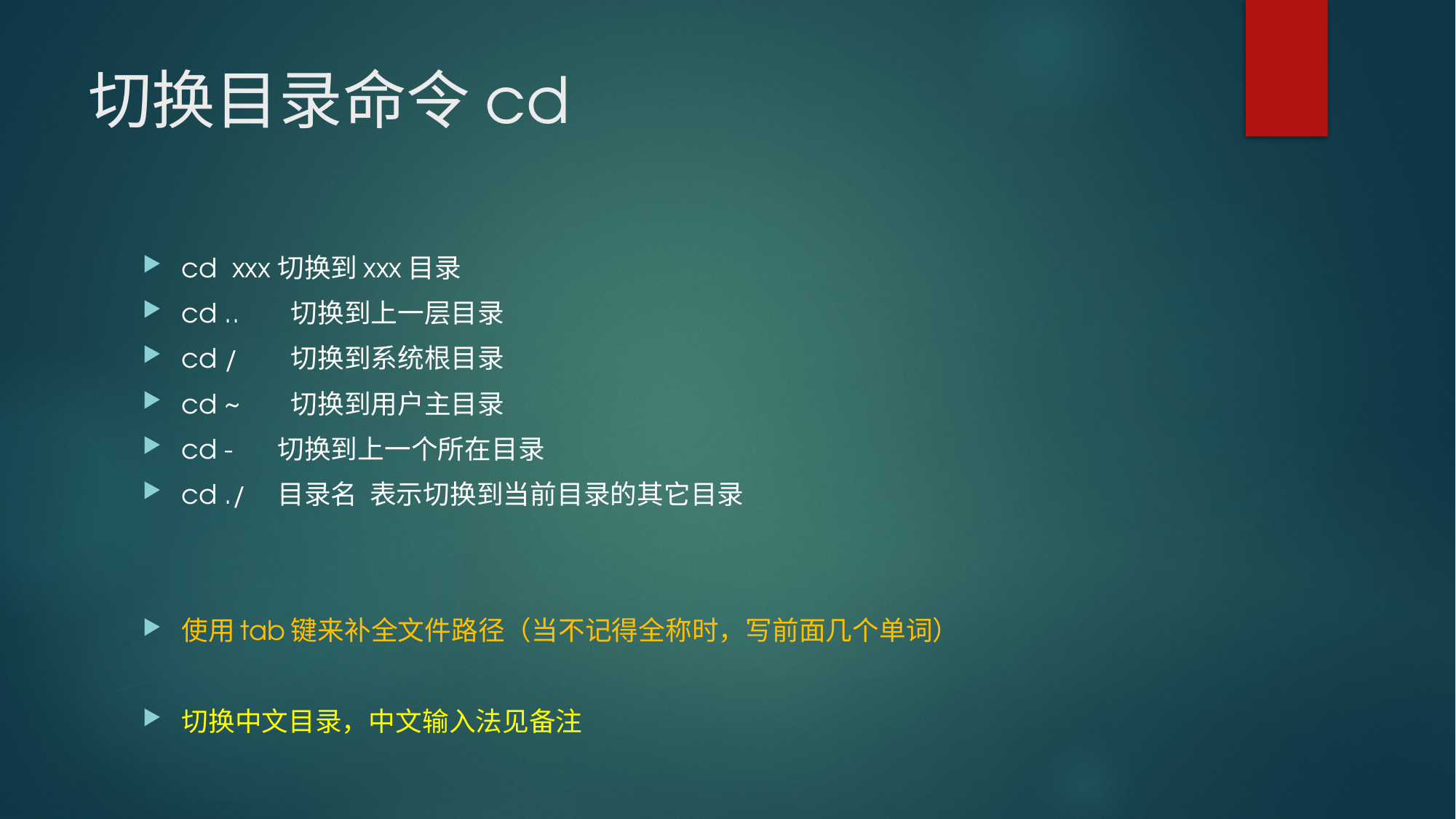

# 切换目录命令cd
cd  xxx	切换到xxx目录
cd ..	 切换到上一层目录
cd /	 切换到系统根目录
cd ~	 切换到用户主目录
cd -	切换到上一个所在目录
cd ./	目录名  表示切换到当前目录的其它目录

使用tab键来补全文件路径（当不记得全称时，写前面几个单词）

切换中文目录，中文输入法见备注